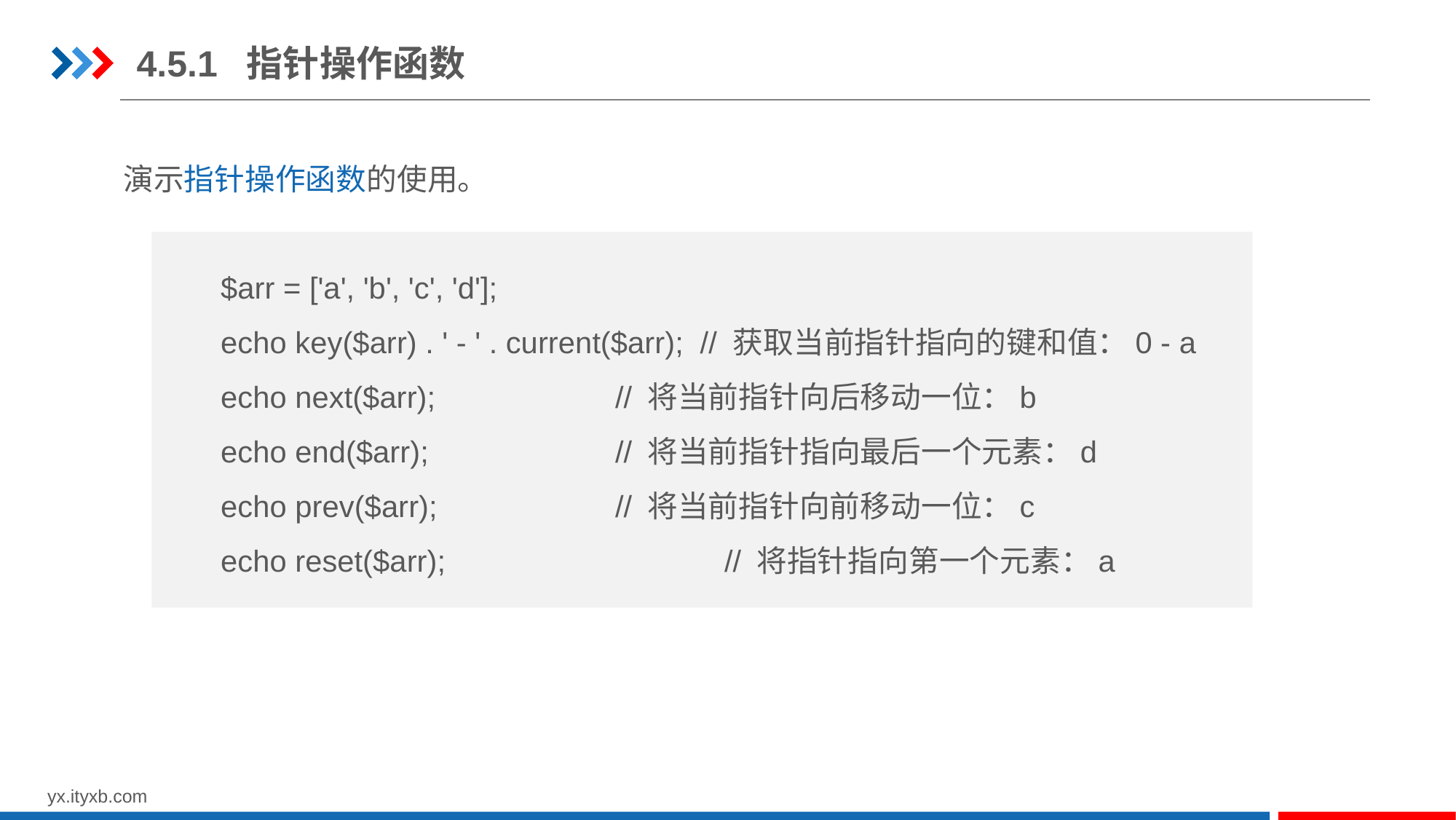

4.5.1  指针操作函数
演示指针操作函数的使用。

$arr = ['a', 'b', 'c', 'd'];
echo key($arr) . ' - ' . current($arr);  // 获取当前指针指向的键和值：0 - a
echo next($arr);		        // 将当前指针向后移动一位：b
echo end($arr);		        // 将当前指针指向最后一个元素：d
echo prev($arr);		        // 将当前指针向前移动一位：c
echo reset($arr);		        // 将指针指向第一个元素：a